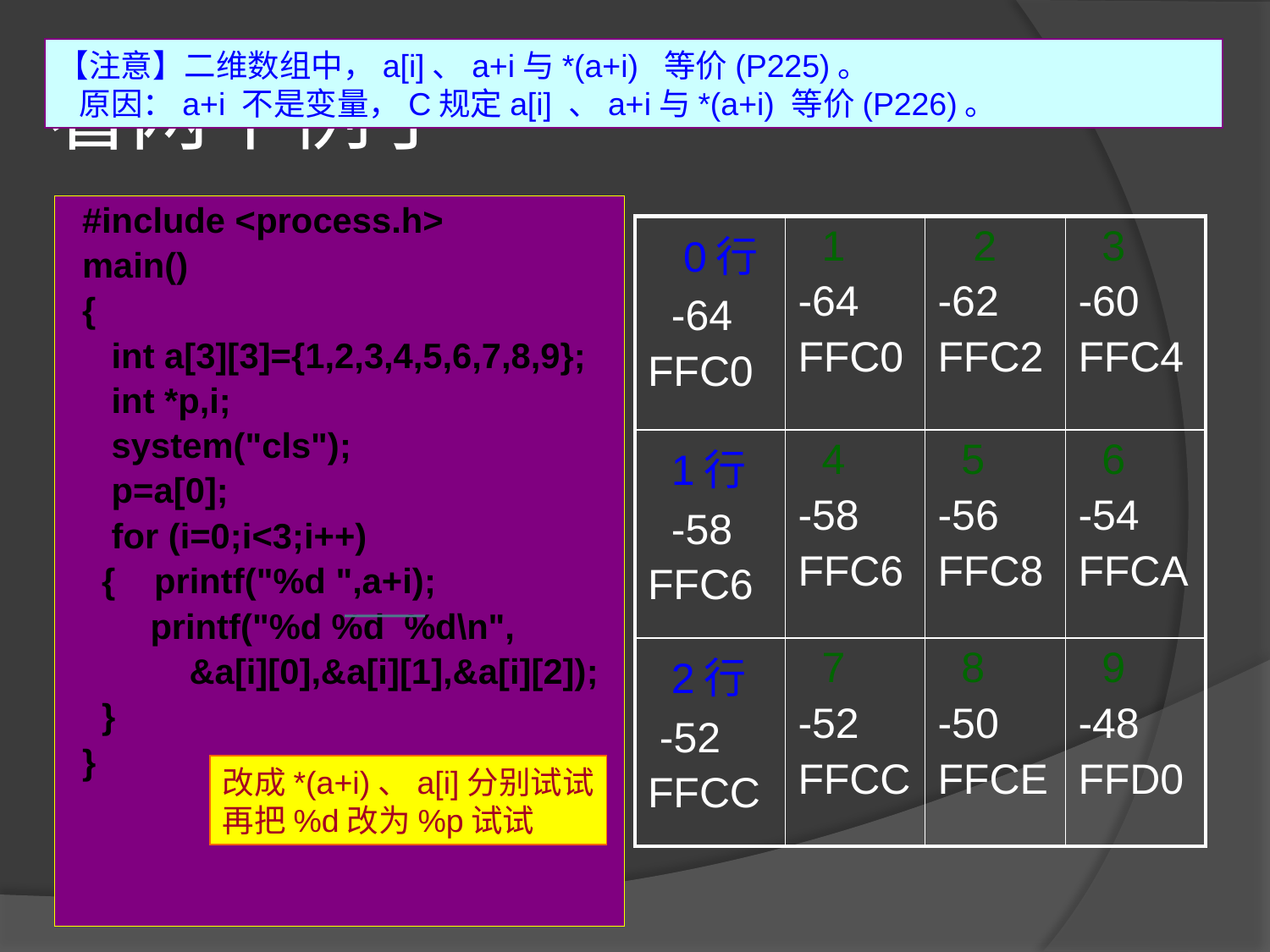

# 看两个例子
【注意】二维数组中，a[i]、a+i与*(a+i)  等价(P225)。
  原因：a+i 不是变量，C规定a[i] 、a+i与*(a+i) 等价(P226)。
 #include <process.h>
 main()
 {
    int a[3][3]={1,2,3,4,5,6,7,8,9};
    int *p,i;
    system("cls");
    p=a[0];
    for (i=0;i<3;i++)
   {    printf("%d ",a+i);
        printf("%d %d  %d\n",
            &a[i][0],&a[i][1],&a[i][2]);
   }
 }
| 0行 -64 FFC0 | 1 -64 FFC0 | 2 -62 FFC2 | 3 -60 FFC4 |
| --- | --- | --- | --- |
| 1行 -58 FFC6 | 4 -58 FFC6 | 5 -56 FFC8 | 6 -54 FFCA |
| 2行 -52 FFCC | 7 -52 FFCC | 8 -50 FFCE | 9 -48 FFD0 |

改成*(a+i)、a[i]分别试试
再把%d改为%p试试